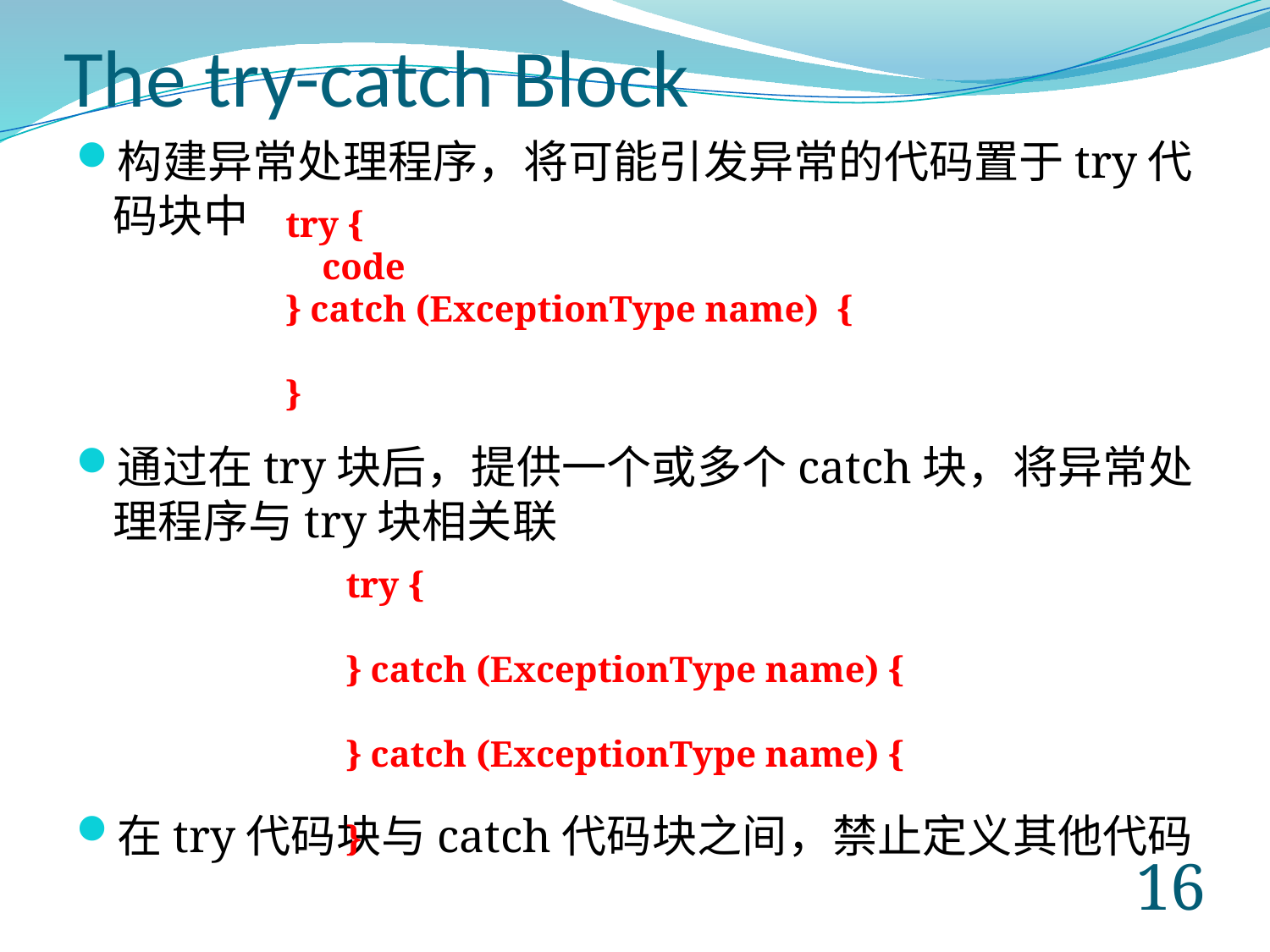

# The try-catch Block
构建异常处理程序，将可能引发异常的代码置于try代码块中

通过在try块后，提供一个或多个catch块，将异常处理程序与try块相关联

在try代码块与catch代码块之间，禁止定义其他代码

try {
    code
} catch (ExceptionType name)  {

}
try {

} catch (ExceptionType name) {

} catch (ExceptionType name) {

}
16